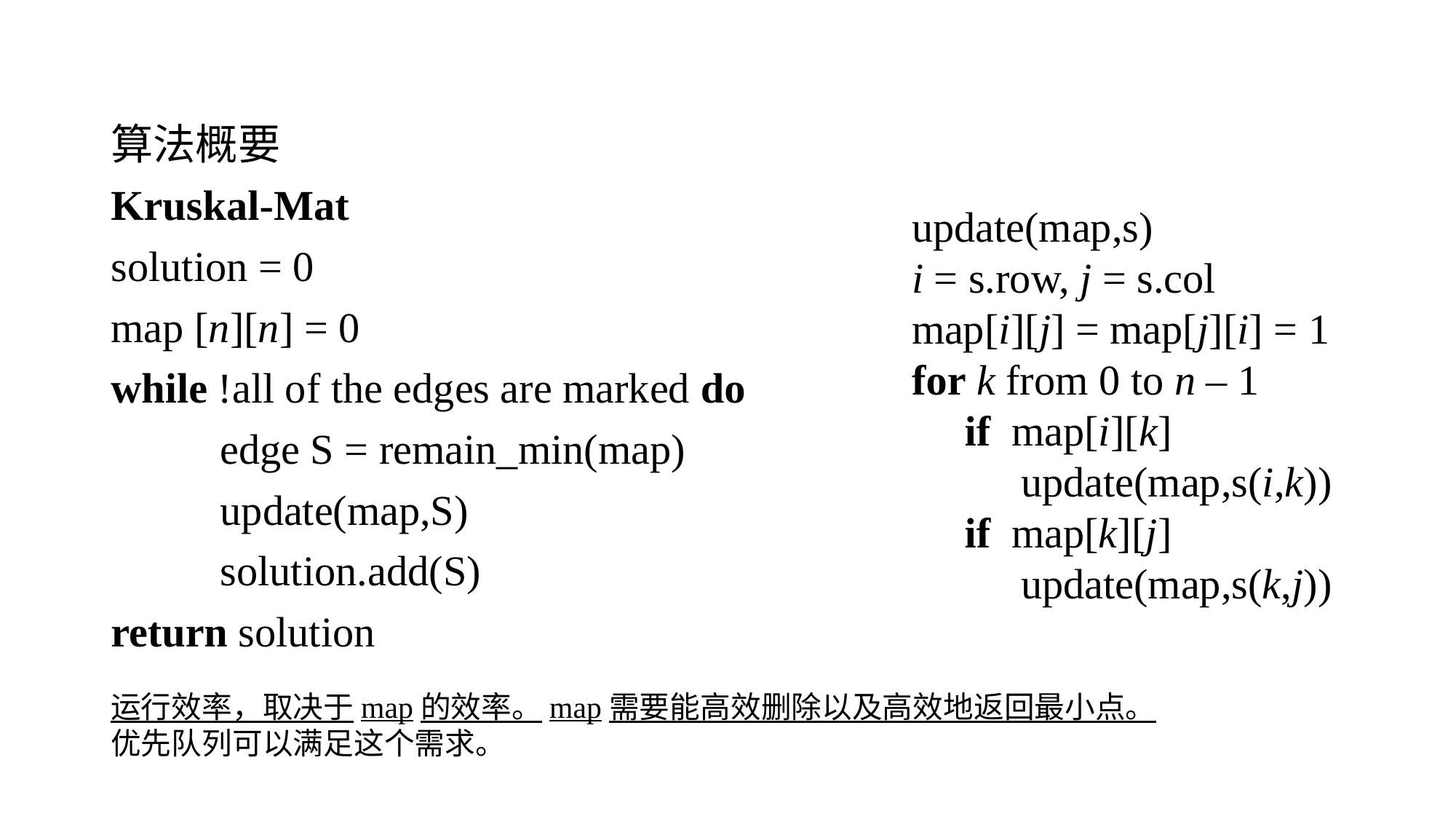

算法概要
Kruskal-Mat
solution = 0
map [n][n] = 0
while !all of the edges are marked do
	edge S = remain_min(map)
	update(map,S)
	solution.add(S)
return solution

update(map,s)
i = s.row, j = s.col
map[i][j] = map[j][i] = 1
for k from 0 to n – 1
     if  map[i][k]
     	update(map,s(i,k))
     if  map[k][j]
     	update(map,s(k,j))

运行效率，取决于map的效率。map需要能高效删除以及高效地返回最小点。
优先队列可以满足这个需求。